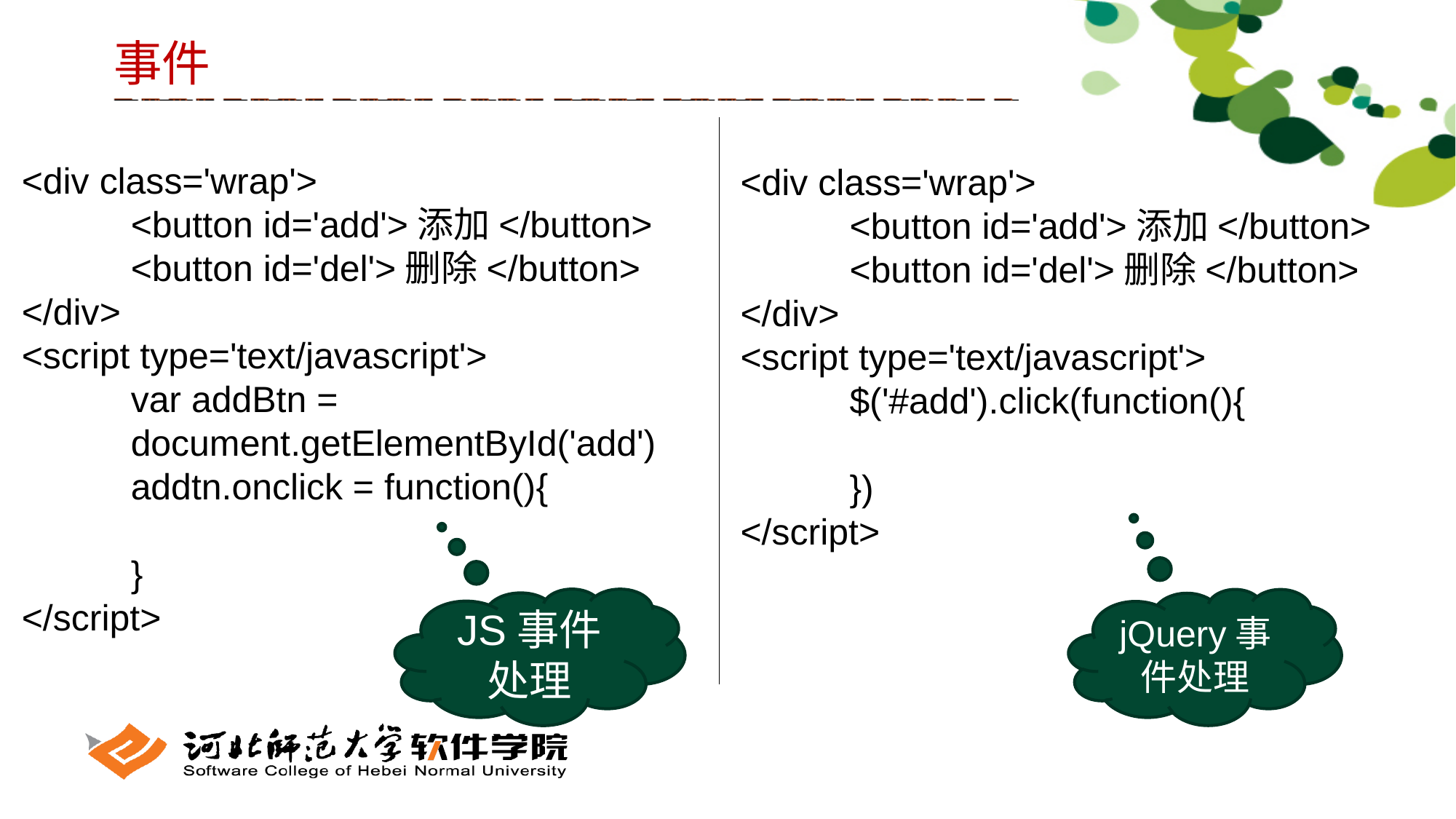

事件
<div class='wrap'>
	<button id='add'>添加</button>
	<button id='del'>删除</button>
</div>
<script type='text/javascript'>
	var addBtn =
	document.getElementById('add')
	addtn.onclick = function(){

	}
</script>
<div class='wrap'>
	<button id='add'>添加</button>
	<button id='del'>删除</button>
</div>
<script type='text/javascript'>
	$('#add').click(function(){

	})
</script>
JS事件处理
jQuery事件处理